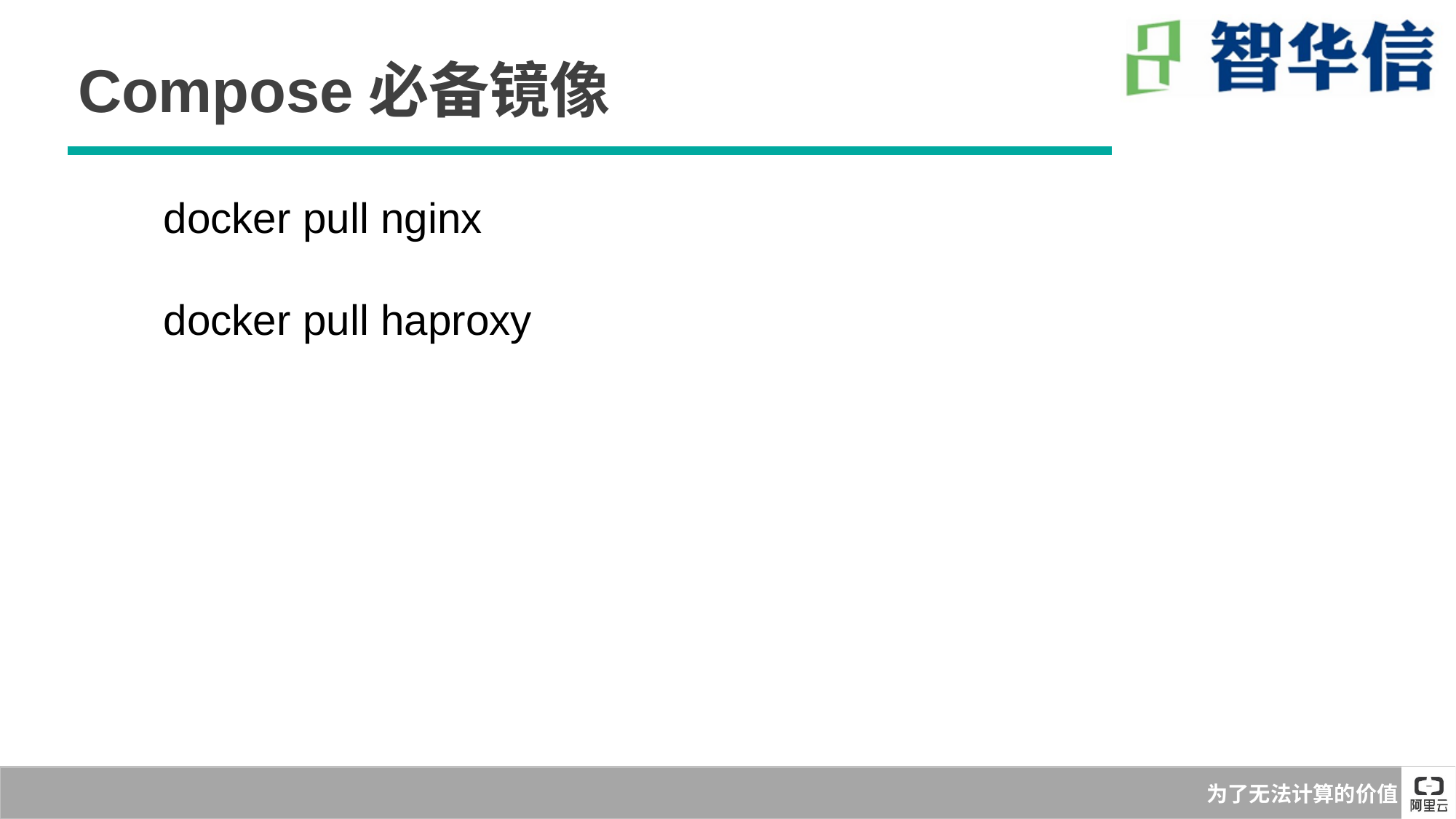

Compose必备镜像
docker pull nginx

docker pull haproxy